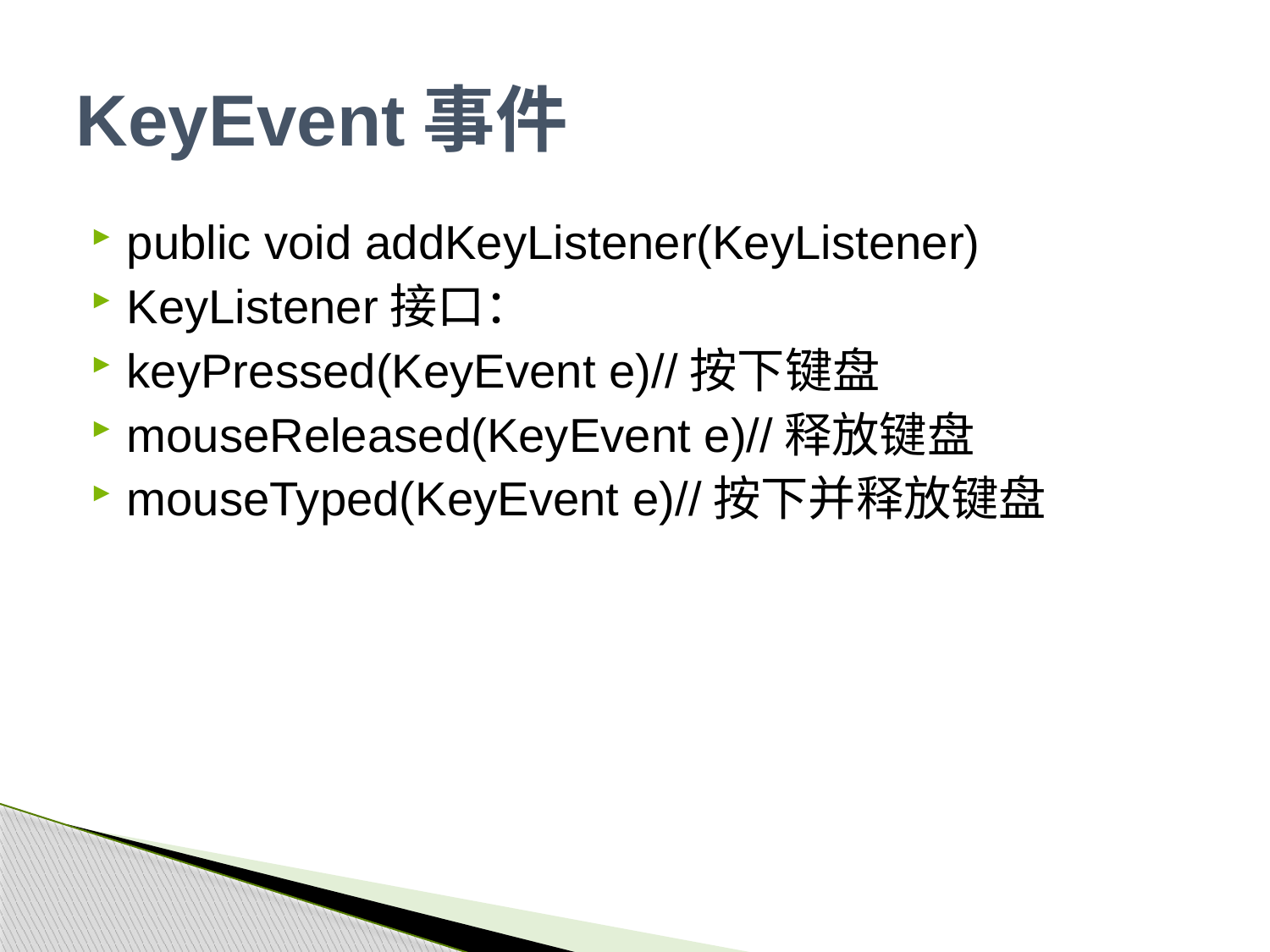

# KeyEvent事件
public void addKeyListener(KeyListener)
KeyListener接口：
keyPressed(KeyEvent e)//按下键盘
mouseReleased(KeyEvent e)//释放键盘
mouseTyped(KeyEvent e)//按下并释放键盘